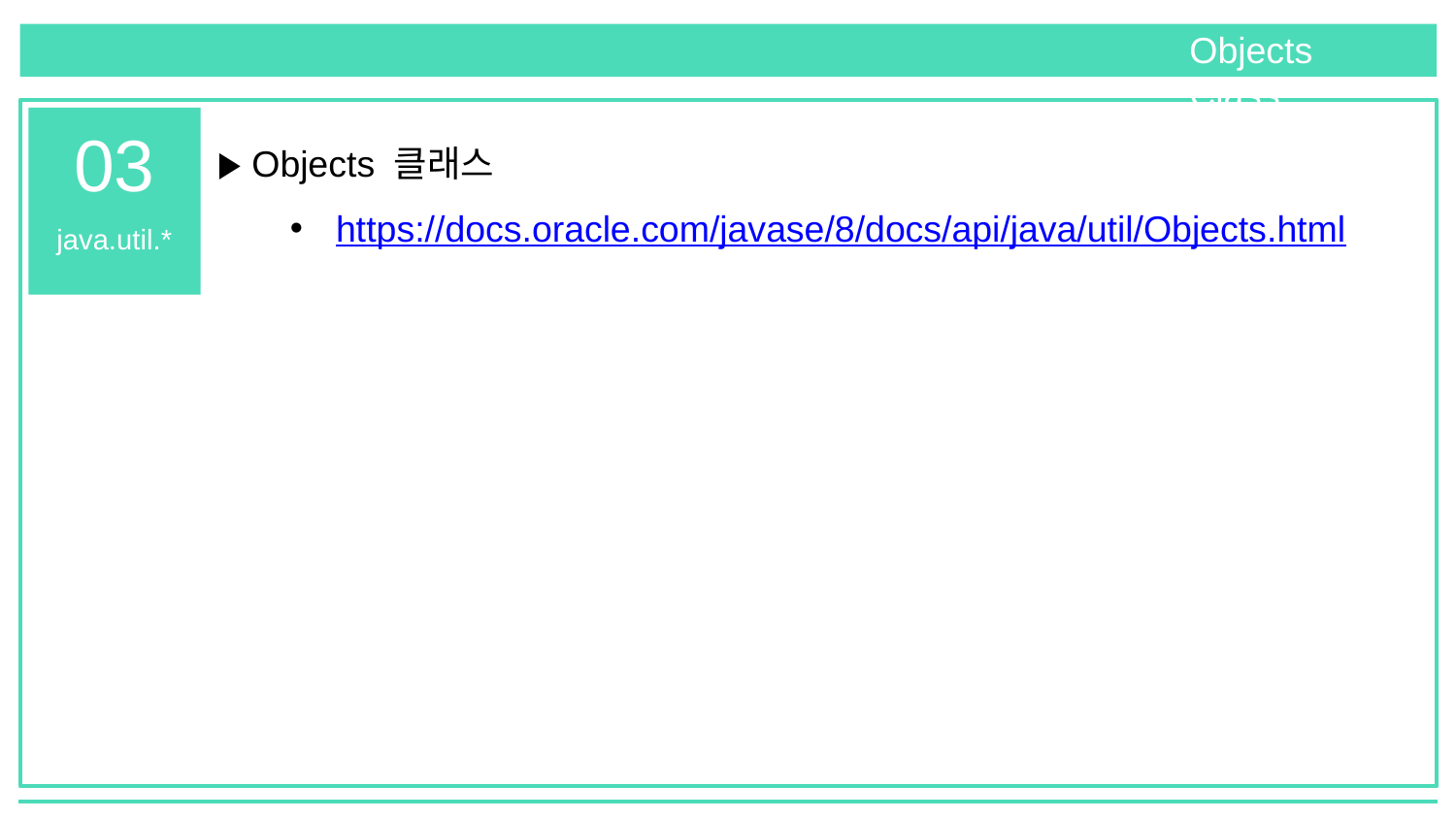

Objects Class

03
▶ Objects 클래스
https://docs.oracle.com/javase/8/docs/api/java/util/Objects.html
java.util.*